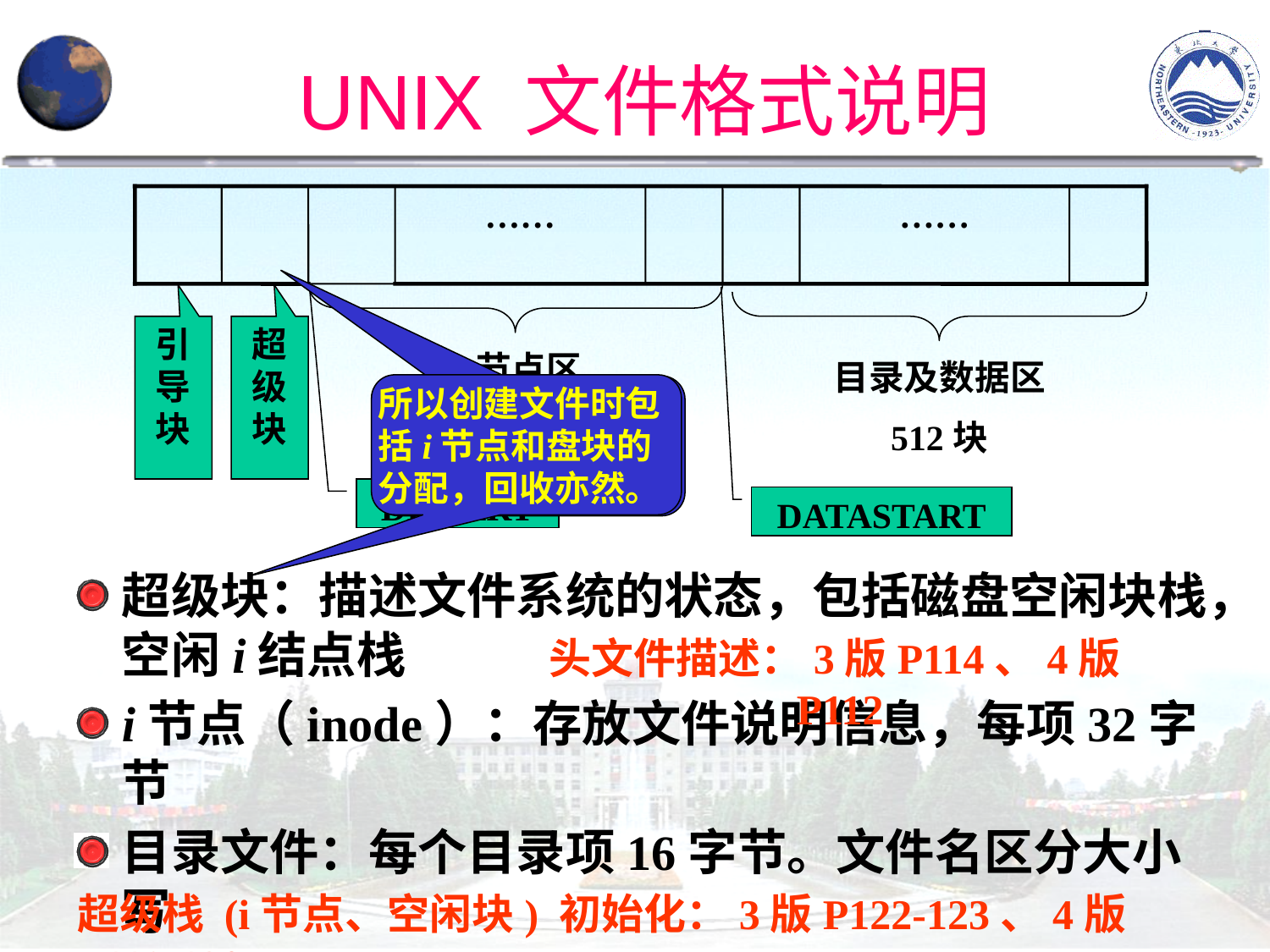

# UNIX 文件格式说明

……

……

引导块
超级块

i 节点区
32块
目录及数据区
512块
DISTART
DATASTART
所以创建文件时包括i节点和盘块的分配，回收亦然。
所以创建文件时包括i节点和盘块的分配，回收亦然。
超级块：描述文件系统的状态，包括磁盘空闲块栈，空闲i结点栈
i节点（inode）：存放文件说明信息，每项32字节
目录文件：每个目录项16字节。文件名区分大小写
文件分配：多级索引
头文件描述：3版P114、4版P112
超级栈 (i节点、空闲块) 初始化：3版P122-123、4版P119-120